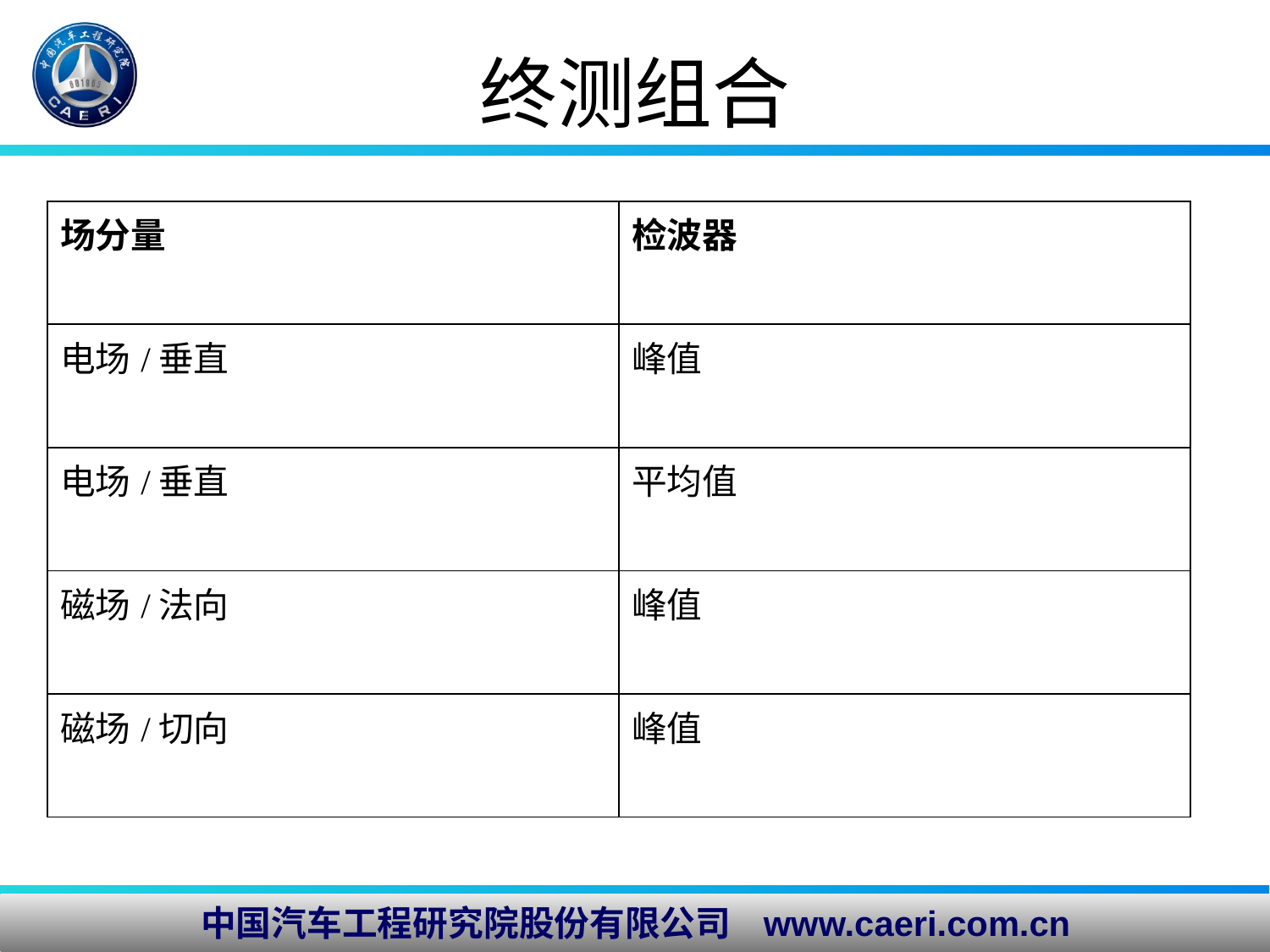

# 终测组合
| 场分量 | 检波器 |
| --- | --- |
| 电场/垂直 | 峰值 |
| 电场/垂直 | 平均值 |
| 磁场/法向 | 峰值 |
| 磁场/切向 | 峰值 |